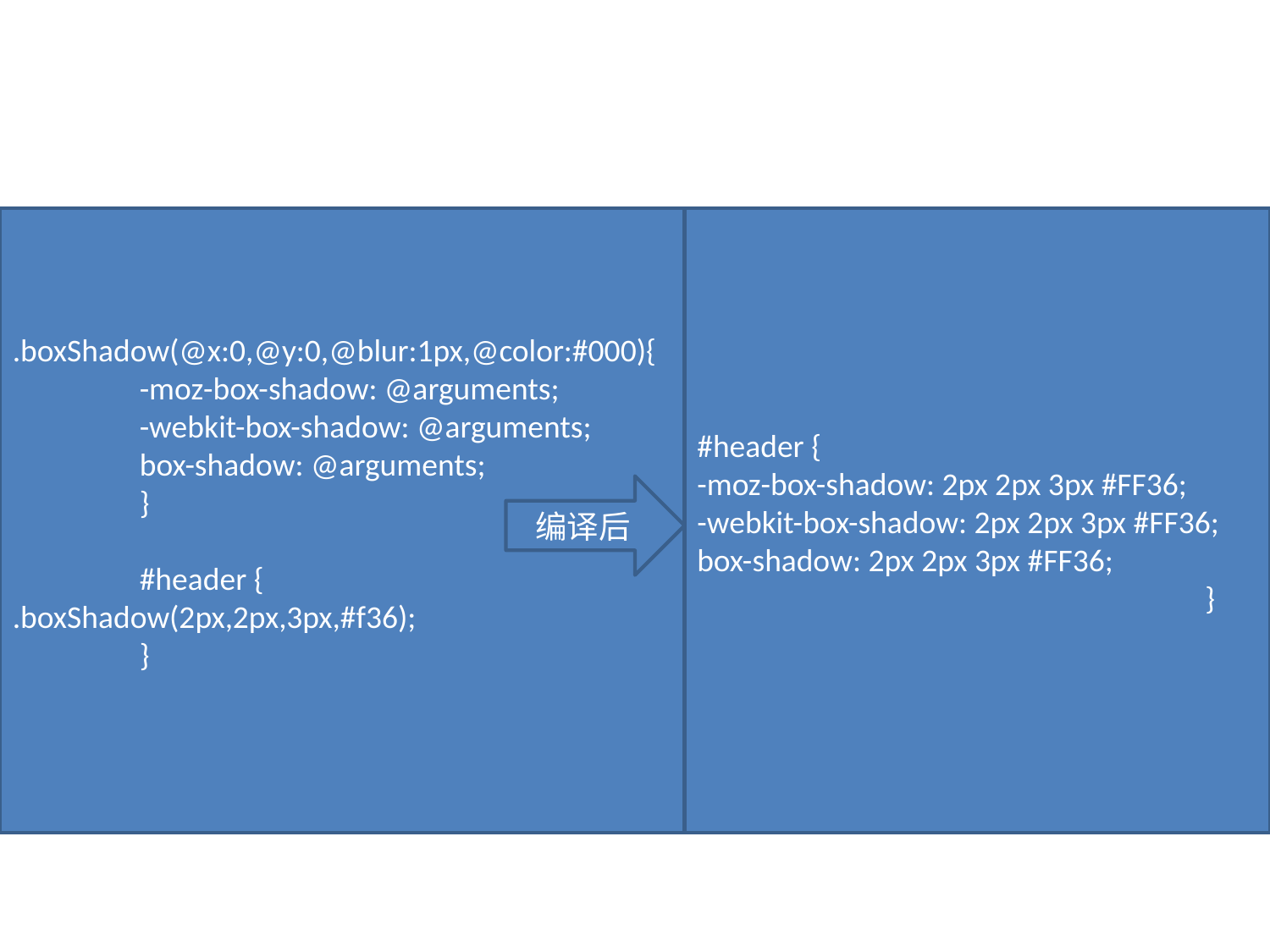

.boxShadow(@x:0,@y:0,@blur:1px,@color:#000){
	-moz-box-shadow: @arguments;
	-webkit-box-shadow: @arguments;
	box-shadow: @arguments;
	}

	#header {				.boxShadow(2px,2px,3px,#f36);
	}

				 #header {
-moz-box-shadow: 2px 2px 3px #FF36;
-webkit-box-shadow: 2px 2px 3px #FF36;
box-shadow: 2px 2px 3px #FF36;
				}

编译后